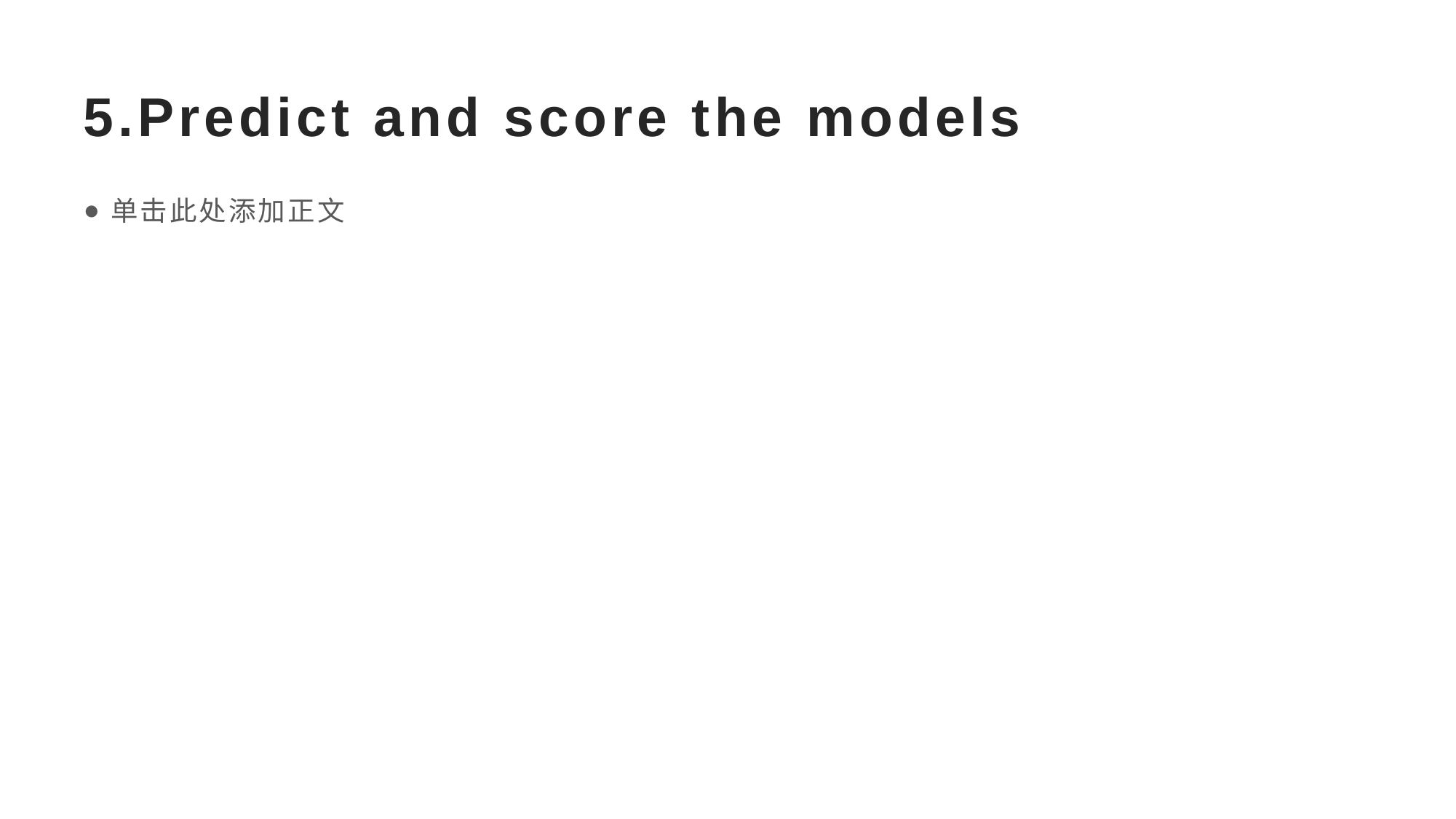

# 5.Predict and score the models
单击此处添加正文